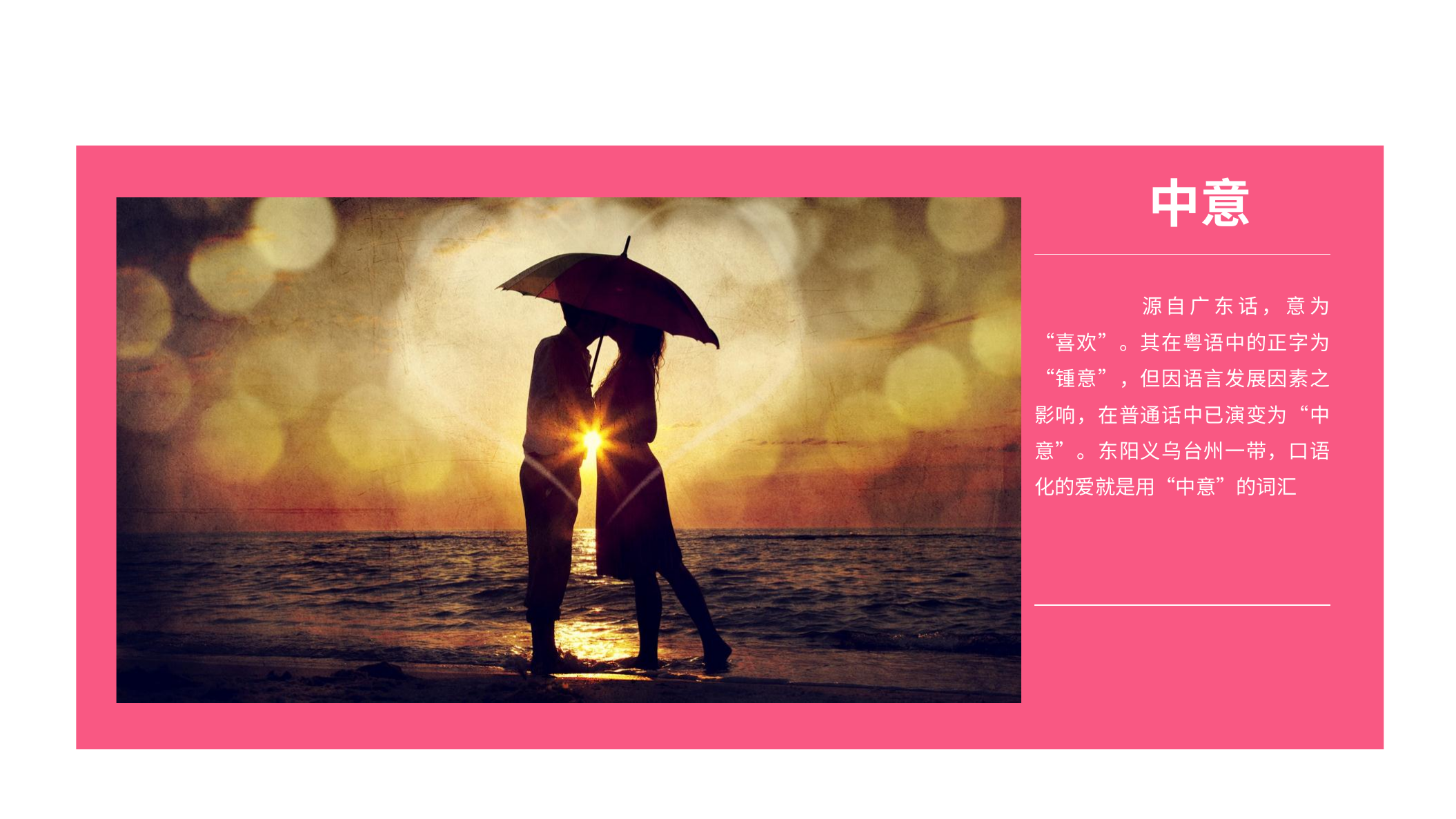

中意

	源自广东话，意为“喜欢”。其在粤语中的正字为“锺意”，但因语言发展因素之影响，在普通话中已演变为“中意”。东阳义乌台州一带，口语化的爱就是用“中意”的词汇